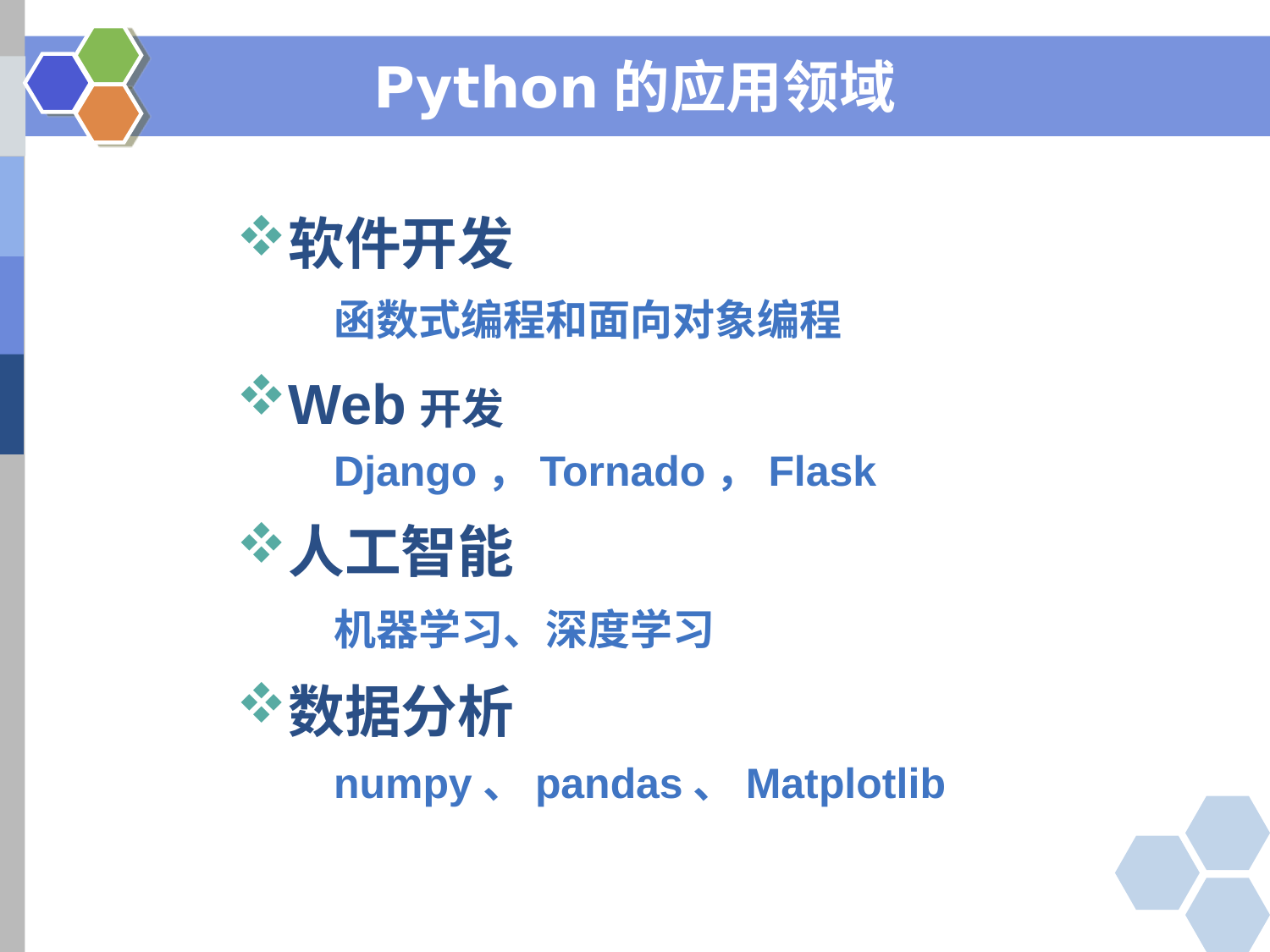

Python的应用领域

软件开发

函数式编程和面向对象编程

Web开发
Django，Tornado，Flask

人工智能
机器学习、深度学习

数据分析
numpy、pandas、Matplotlib